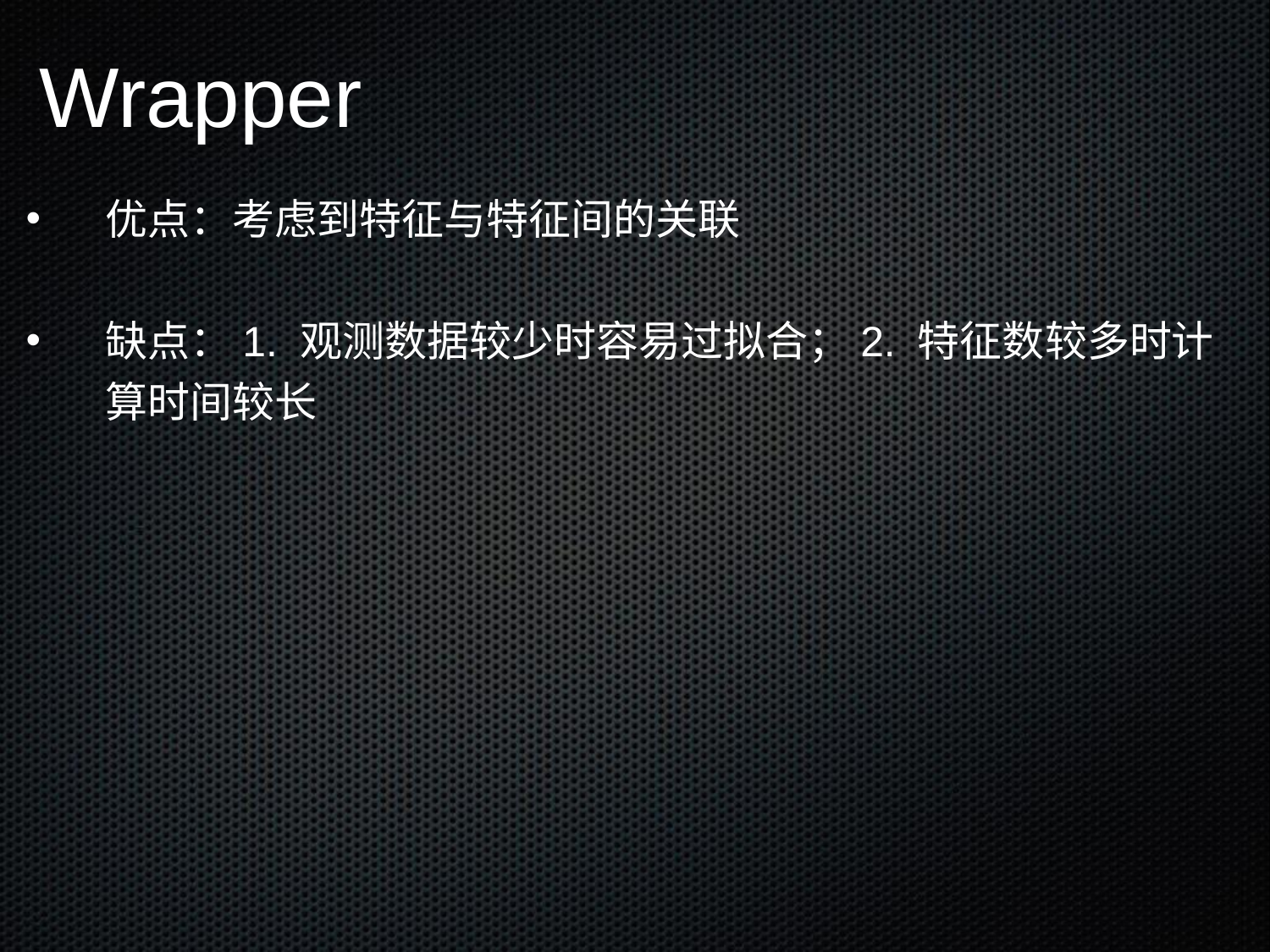

Wrapper
优点：考虑到特征与特征间的关联

缺点：1. 观测数据较少时容易过拟合；2. 特征数较多时计算时间较长